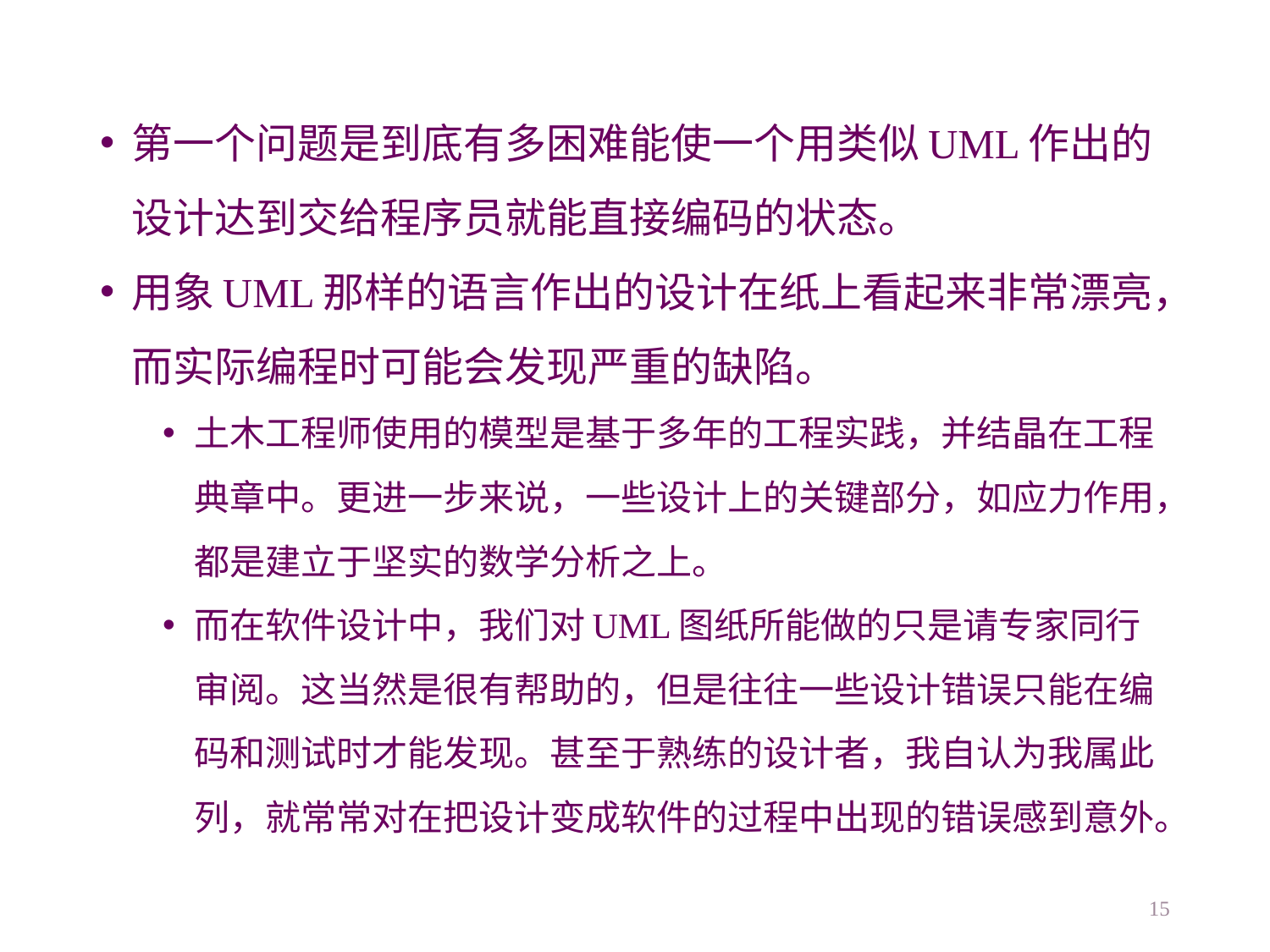

第一个问题是到底有多困难能使一个用类似UML作出的设计达到交给程序员就能直接编码的状态。
用象UML那样的语言作出的设计在纸上看起来非常漂亮，而实际编程时可能会发现严重的缺陷。
土木工程师使用的模型是基于多年的工程实践，并结晶在工程典章中。更进一步来说，一些设计上的关键部分，如应力作用，都是建立于坚实的数学分析之上。
而在软件设计中，我们对UML图纸所能做的只是请专家同行审阅。这当然是很有帮助的，但是往往一些设计错误只能在编码和测试时才能发现。甚至于熟练的设计者，我自认为我属此列，就常常对在把设计变成软件的过程中出现的错误感到意外。
15